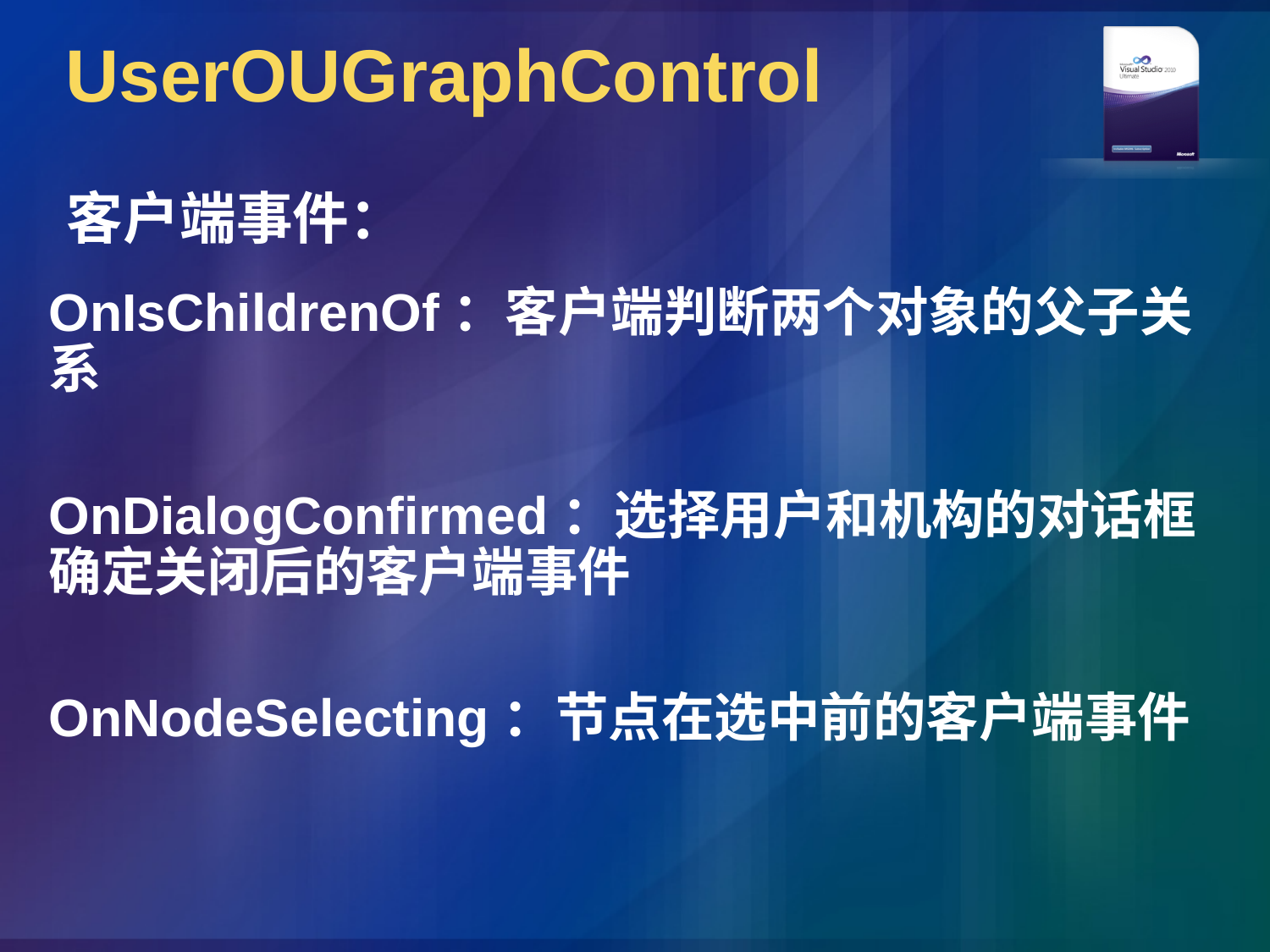

# UserOUGraphControl
客户端事件：
OnIsChildrenOf：客户端判断两个对象的父子关系

OnDialogConfirmed：选择用户和机构的对话框确定关闭后的客户端事件

OnNodeSelecting：节点在选中前的客户端事件